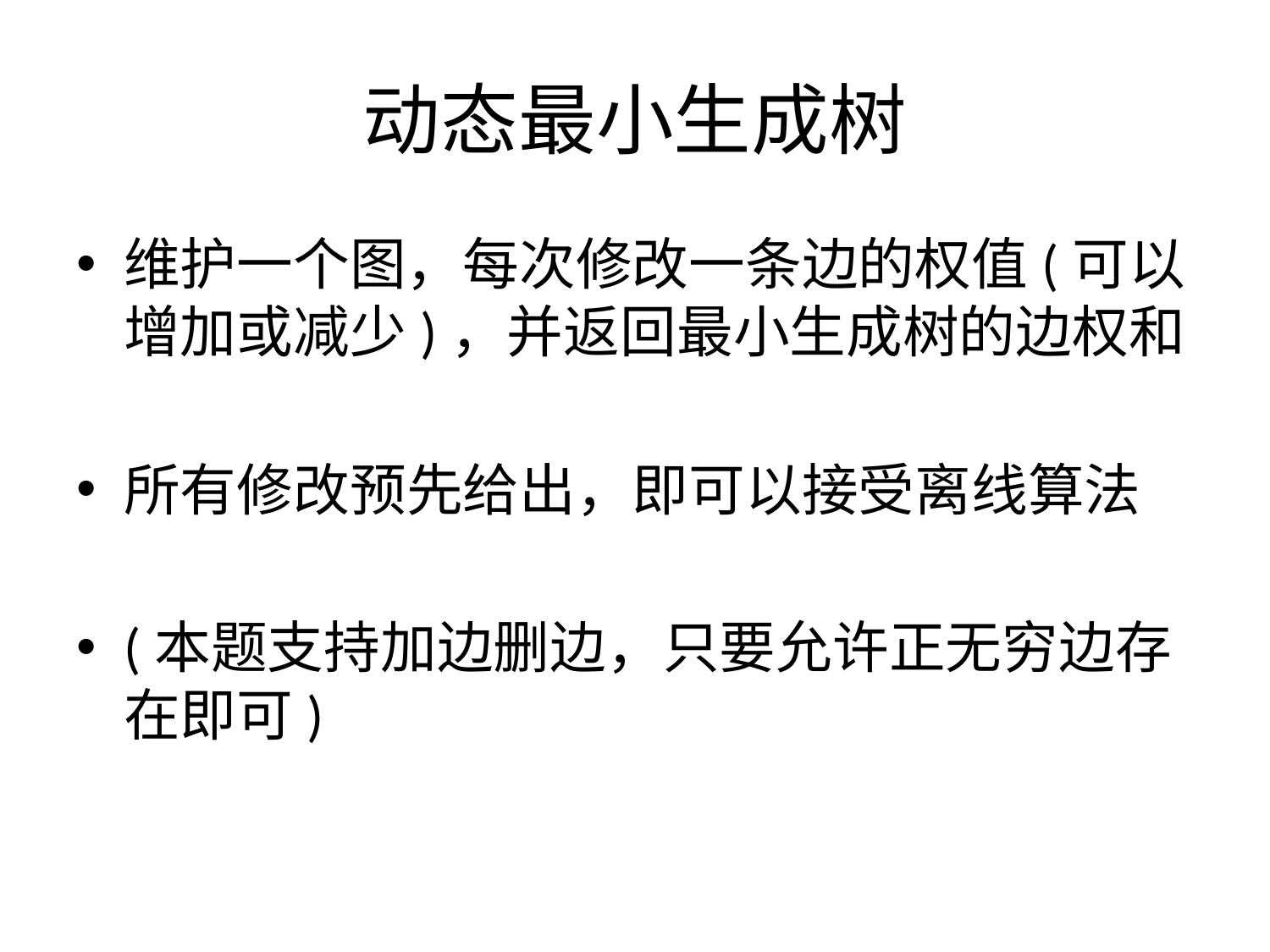

# 动态最小生成树
维护一个图，每次修改一条边的权值(可以增加或减少)，并返回最小生成树的边权和

所有修改预先给出，即可以接受离线算法

(本题支持加边删边，只要允许正无穷边存在即可)